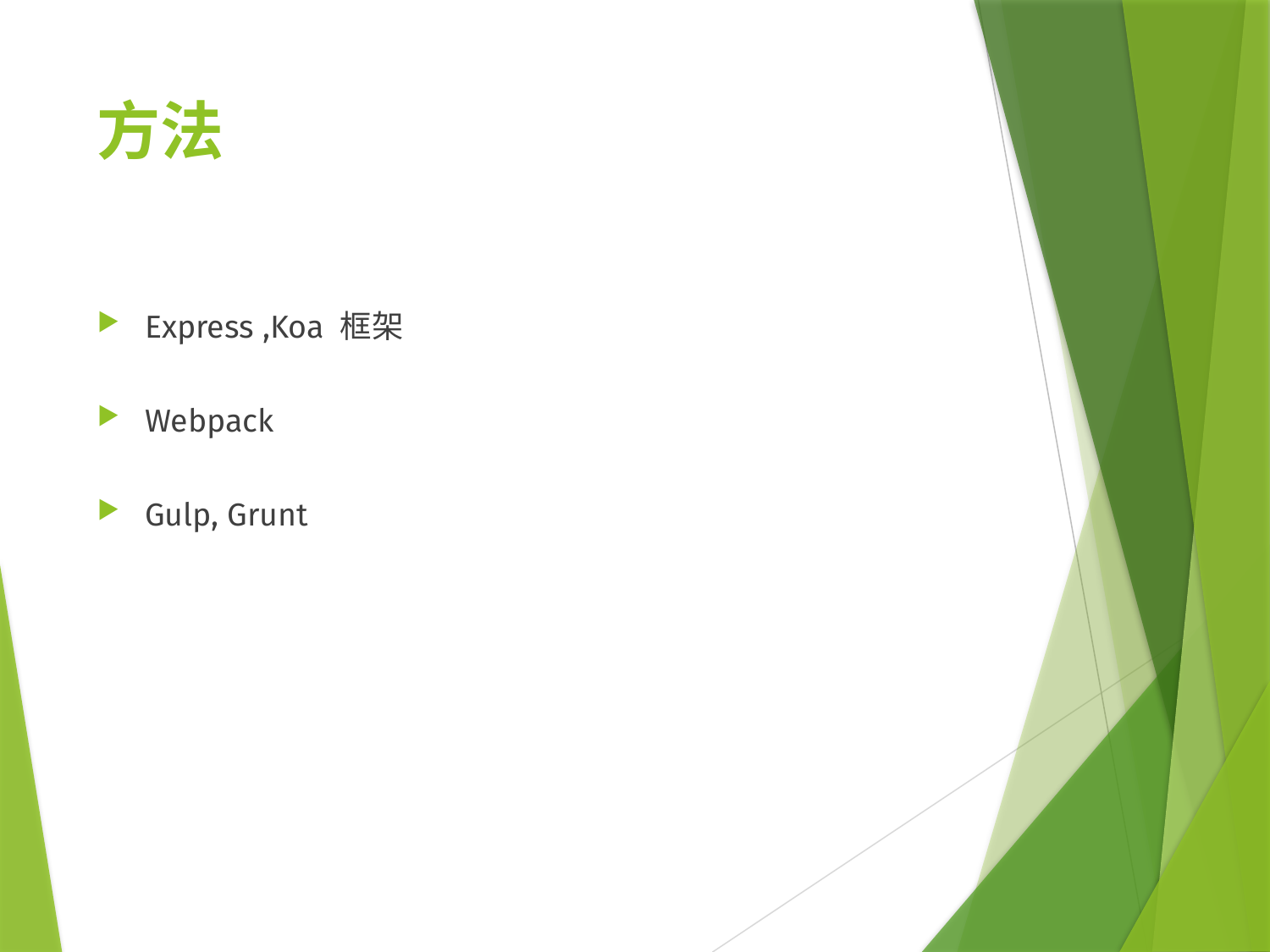

# 方法
Express ,Koa 框架
Webpack
Gulp, Grunt